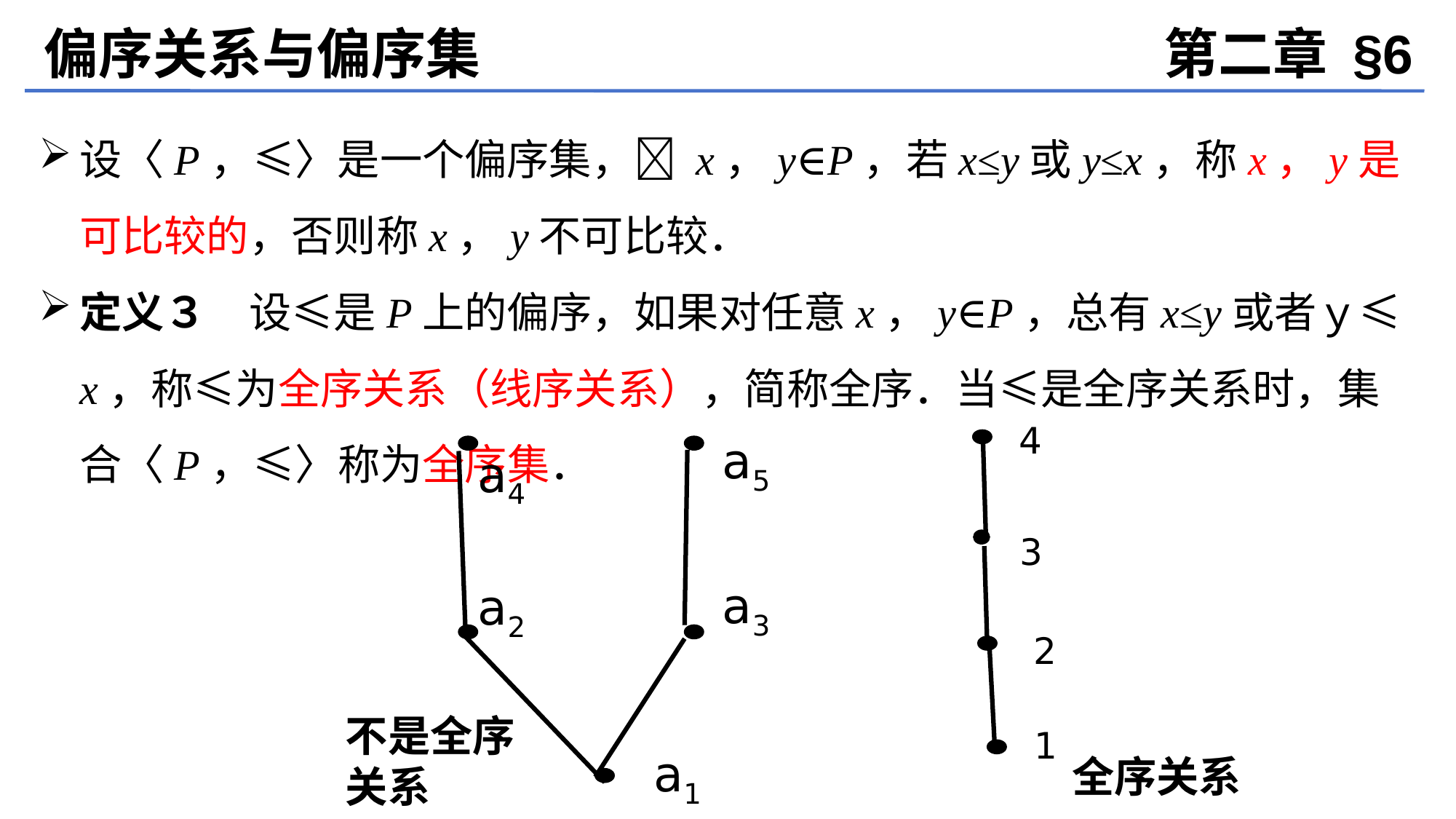

偏序关系与偏序集
第二章 §6
设〈P，≤〉是一个偏序集，∀ x，y∈P，若x≤y或y≤x，称x，y是可比较的，否则称x，y不可比较．
定义３　设≤是P上的偏序，如果对任意x，y∈P，总有x≤y或者ｙ≤x，称≤为全序关系（线序关系），简称全序．当≤是全序关系时，集合〈P，≤〉称为全序集．
4

3

2

1

a5

a4
a3
a2

a1

不是全序关系
全序关系